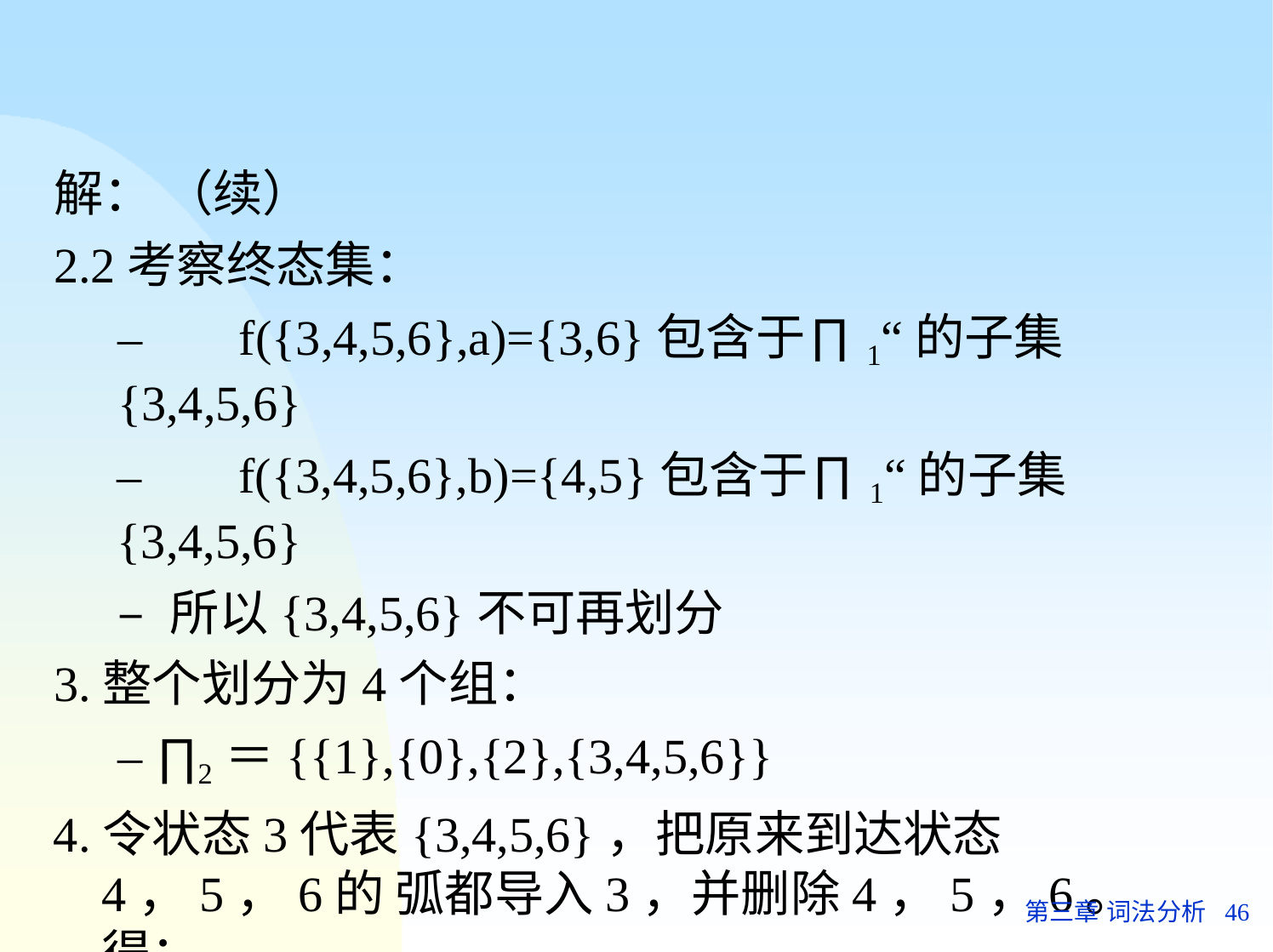

解： （续）
2.2考察终态集：
–	f({3,4,5,6},a)={3,6}包含于∏1“的子集{3,4,5,6}
–	f({3,4,5,6},b)={4,5}包含于∏1“的子集{3,4,5,6}
– 所以{3,4,5,6}不可再划分
3.整个划分为4个组：
– ∏2＝{{1},{0},{2},{3,4,5,6}}
4.令状态3代表{3,4,5,6}，把原来到达状态4，5，6的 弧都导入3，并删除4，5，6。得：
第三章 词法分析	46